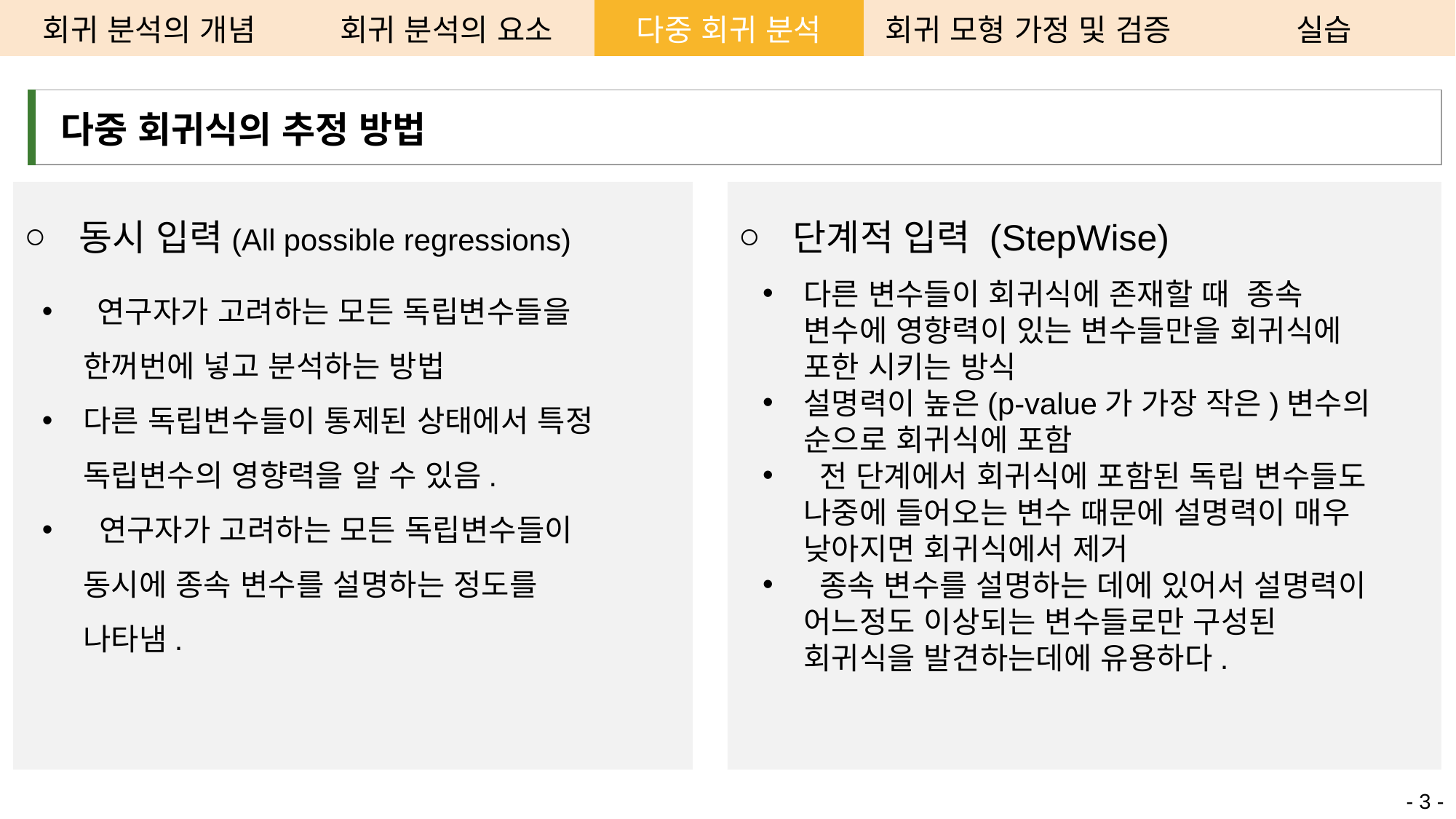

| 회귀 분석의 개념 | 회귀 분석의 요소 | 다중 회귀 분석 | 회귀 모형 가정 및 검증 | 실습 |
| --- | --- | --- | --- | --- |
| 다중 회귀식의 추정 방법 |
| --- |
동시 입력(All possible regressions)

단계적 입력 (StepWise)

 연구자가 고려하는 모든 독립변수들을 한꺼번에 넣고 분석하는 방법
다른 독립변수들이 통제된 상태에서 특정 독립변수의 영향력을 알 수 있음.
 연구자가 고려하는 모든 독립변수들이 동시에 종속 변수를 설명하는 정도를 나타냄.
다른 변수들이 회귀식에 존재할 때  종속 변수에 영향력이 있는 변수들만을 회귀식에 포한 시키는 방식
설명력이 높은(p-value가 가장 작은)변수의 순으로 회귀식에 포함
 전 단계에서 회귀식에 포함된 독립 변수들도 나중에 들어오는 변수 때문에 설명력이 매우 낮아지면 회귀식에서 제거
 종속 변수를 설명하는 데에 있어서 설명력이 어느정도 이상되는 변수들로만 구성된 회귀식을 발견하는데에 유용하다.

- 3 -